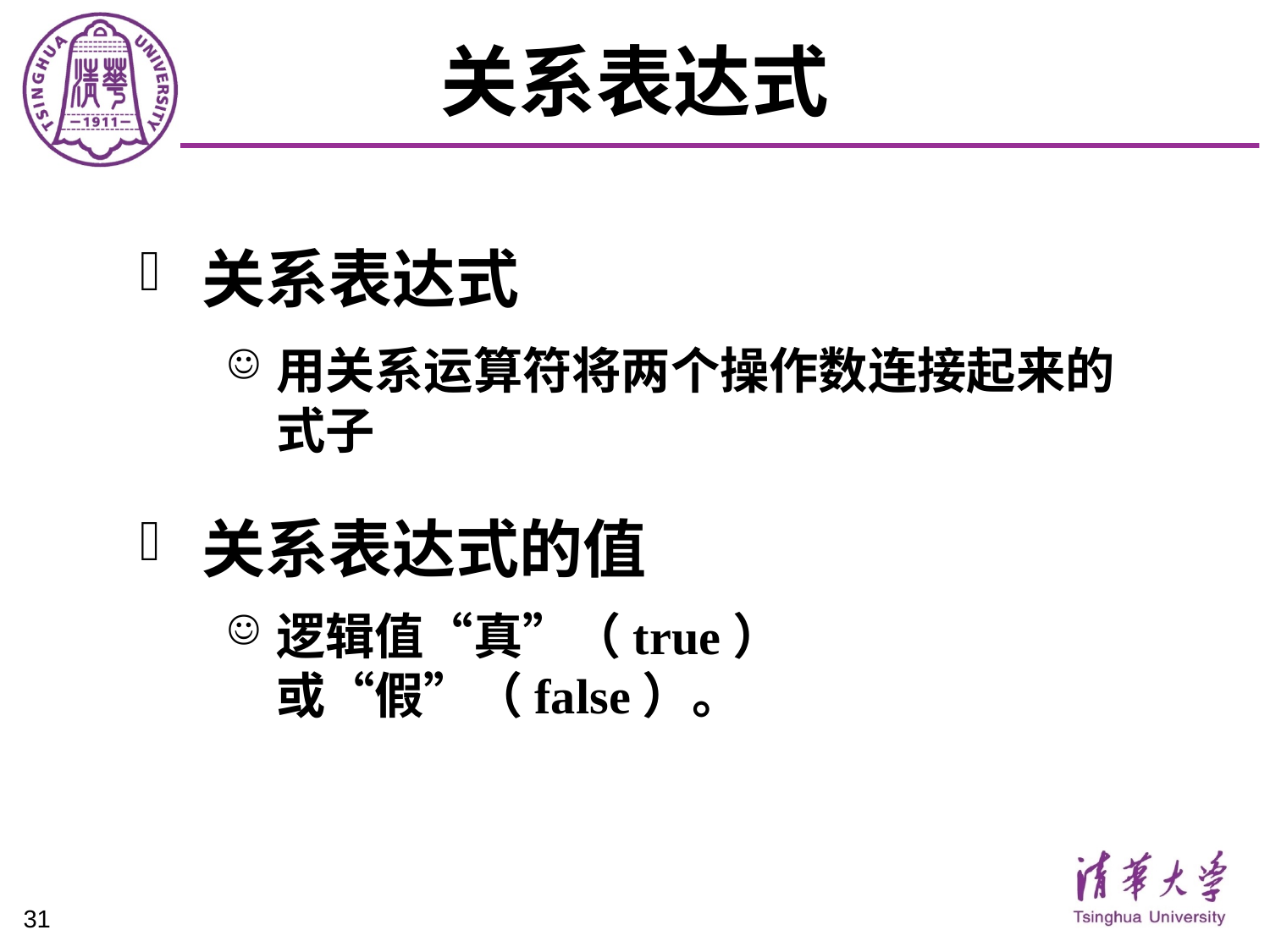

# 关系表达式
关系表达式
用关系运算符将两个操作数连接起来的式子
关系表达式的值
逻辑值“真”（true）或“假”（false）。
31